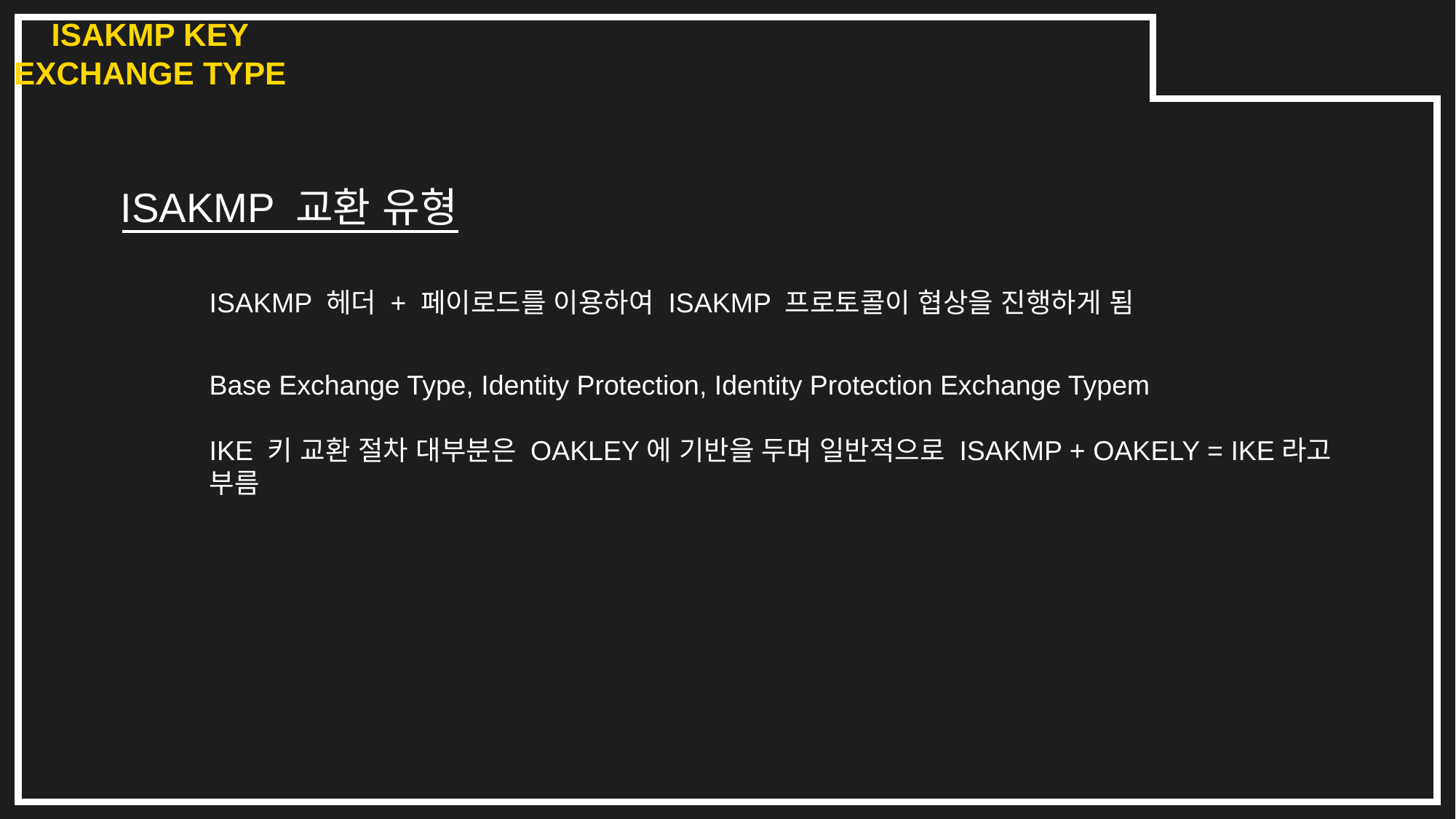

ISAKMP KEY
EXCHANGE TYPE
ISAKMP 교환 유형
ISAKMP 헤더 + 페이로드를 이용하여 ISAKMP 프로토콜이 협상을 진행하게 됨
Base Exchange Type, Identity Protection, Identity Protection Exchange Typem
IKE 키 교환 절차 대부분은 OAKLEY에 기반을 두며 일반적으로 ISAKMP + OAKELY = IKE라고 부름